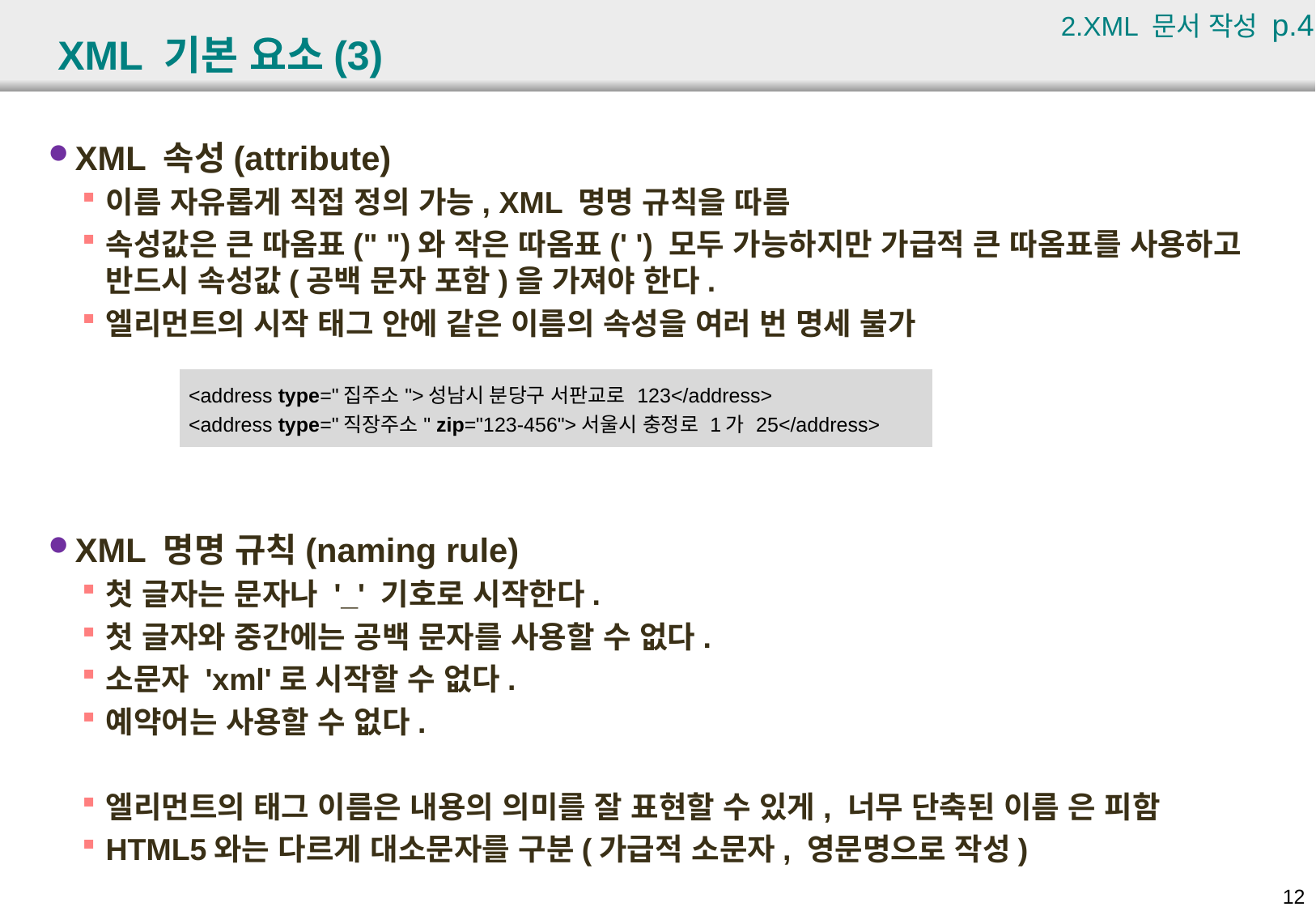

2.XML 문서 작성 p.417
# XML 기본 요소(3)
XML 속성(attribute)
이름 자유롭게 직접 정의 가능, XML 명명 규칙을 따름
속성값은 큰 따옴표(" ")와 작은 따옴표(' ') 모두 가능하지만 가급적 큰 따옴표를 사용하고 반드시 속성값(공백 문자 포함)을 가져야 한다.
엘리먼트의 시작 태그 안에 같은 이름의 속성을 여러 번 명세 불가

XML 명명 규칙(naming rule)
첫 글자는 문자나 '_' 기호로 시작한다.
첫 글자와 중간에는 공백 문자를 사용할 수 없다.
소문자 'xml'로 시작할 수 없다.
예약어는 사용할 수 없다.

엘리먼트의 태그 이름은 내용의 의미를 잘 표현할 수 있게, 너무 단축된 이름 은 피함
HTML5와는 다르게 대소문자를 구분(가급적 소문자, 영문명으로 작성)

| <address type="집주소">성남시 분당구 서판교로 123</address> <address type="직장주소" zip="123-456">서울시 충정로 1가 25</address> |
| --- |